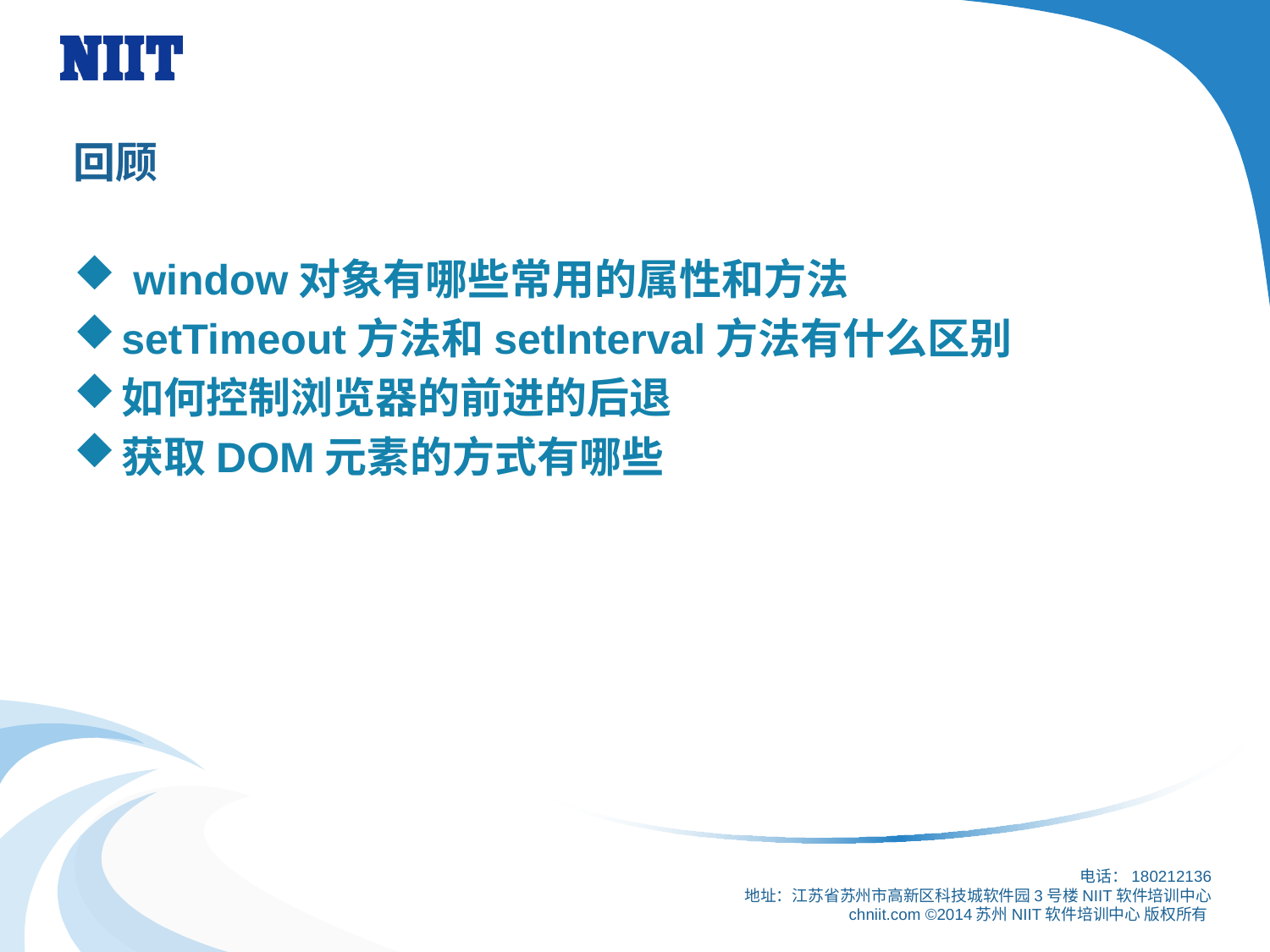

# 回顾
 window对象有哪些常用的属性和方法
setTimeout方法和setInterval方法有什么区别
如何控制浏览器的前进的后退
获取DOM元素的方式有哪些